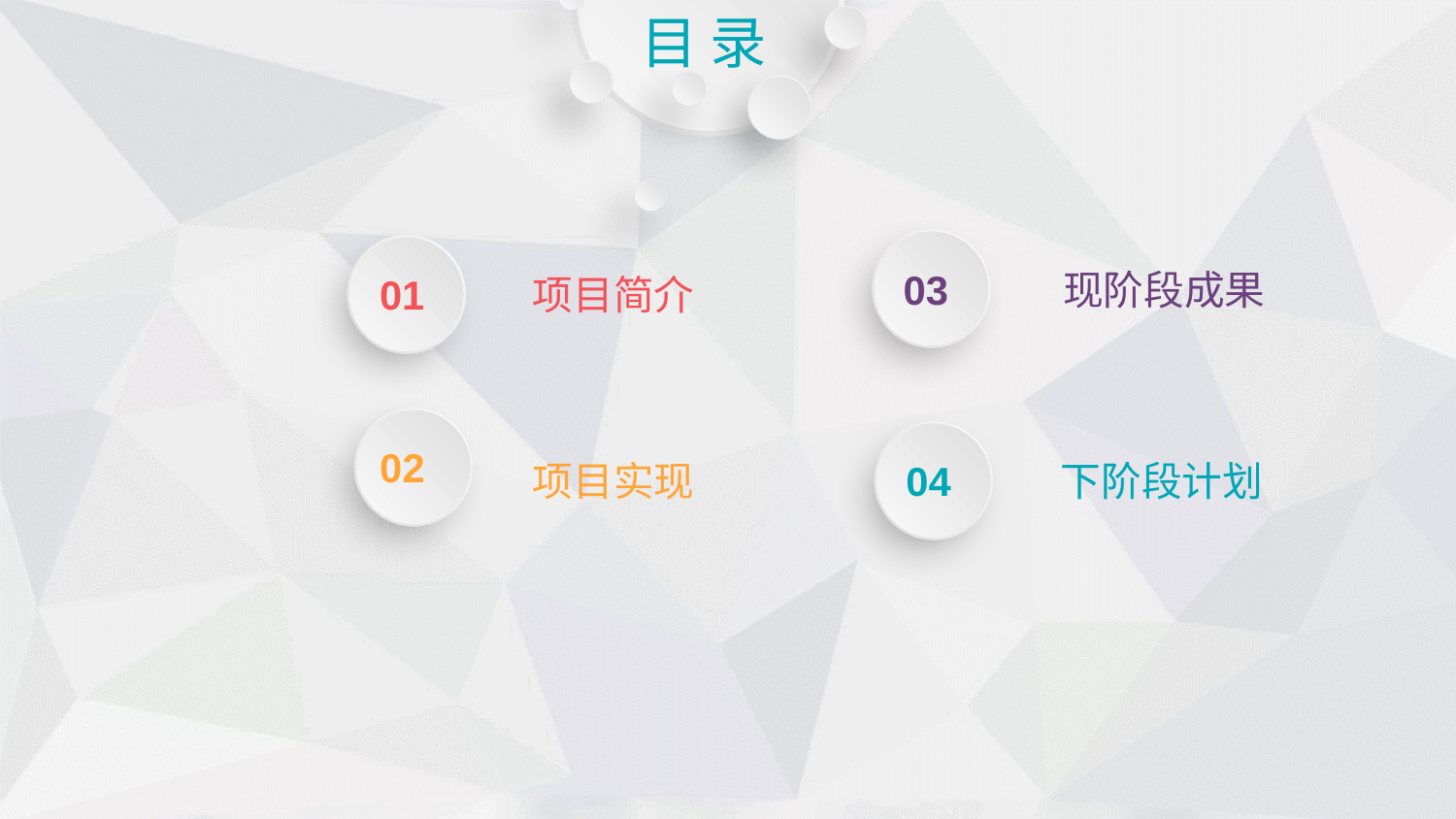

目 录

03

01
现阶段成果

项目简介

02

04
项目实现

下阶段计划